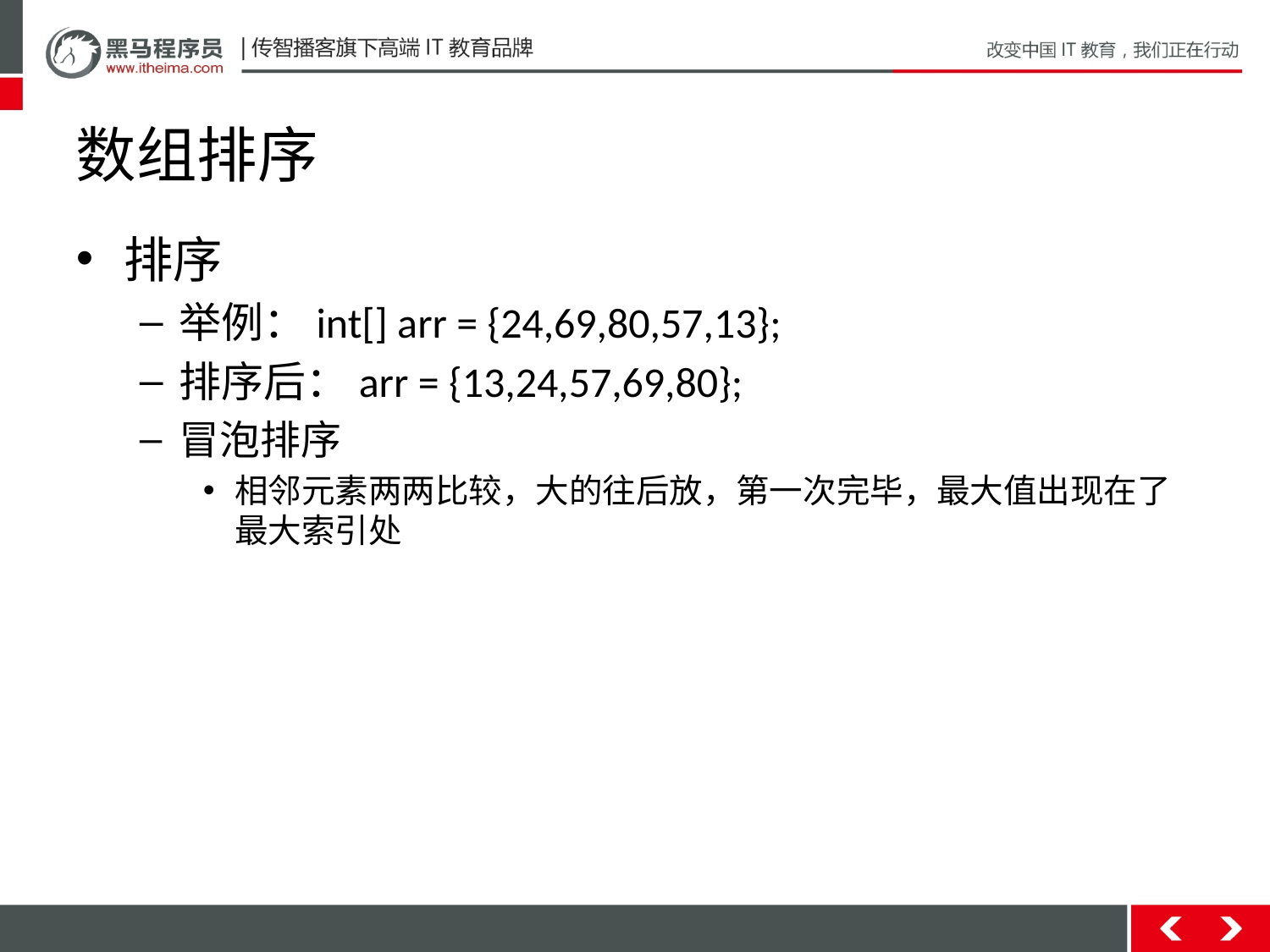

# 数组排序
排序
举例：int[] arr = {24,69,80,57,13};
排序后：arr = {13,24,57,69,80};
冒泡排序
相邻元素两两比较，大的往后放，第一次完毕，最大值出现在了最大索引处